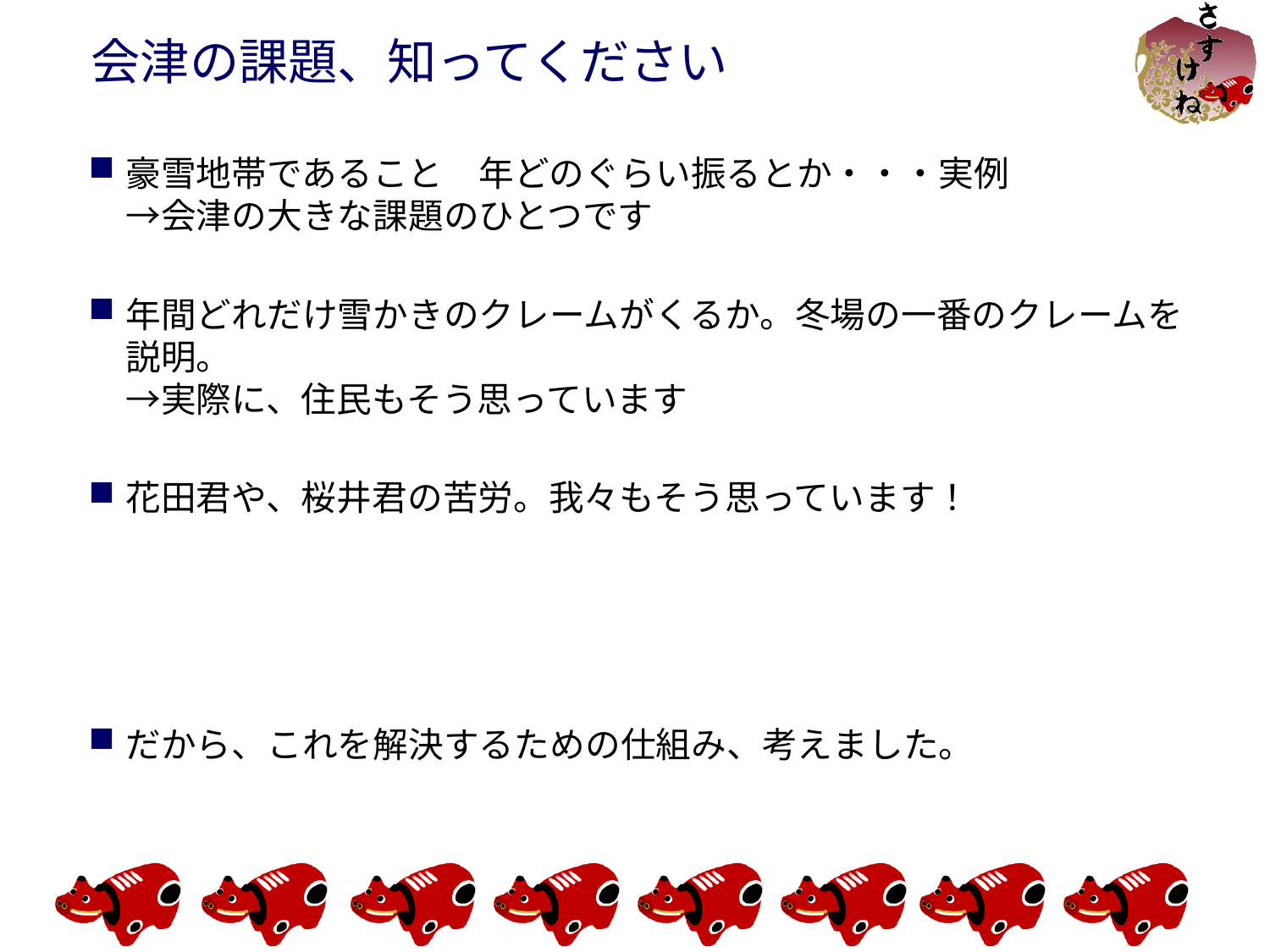

# 会津の課題、知ってください
豪雪地帯であること　年どのぐらい振るとか・・・実例
→会津の大きな課題のひとつです

年間どれだけ雪かきのクレームがくるか。冬場の一番のクレームを説明。
→実際に、住民もそう思っています

花田君や、桜井君の苦労。我々もそう思っています！

だから、これを解決するための仕組み、考えました。